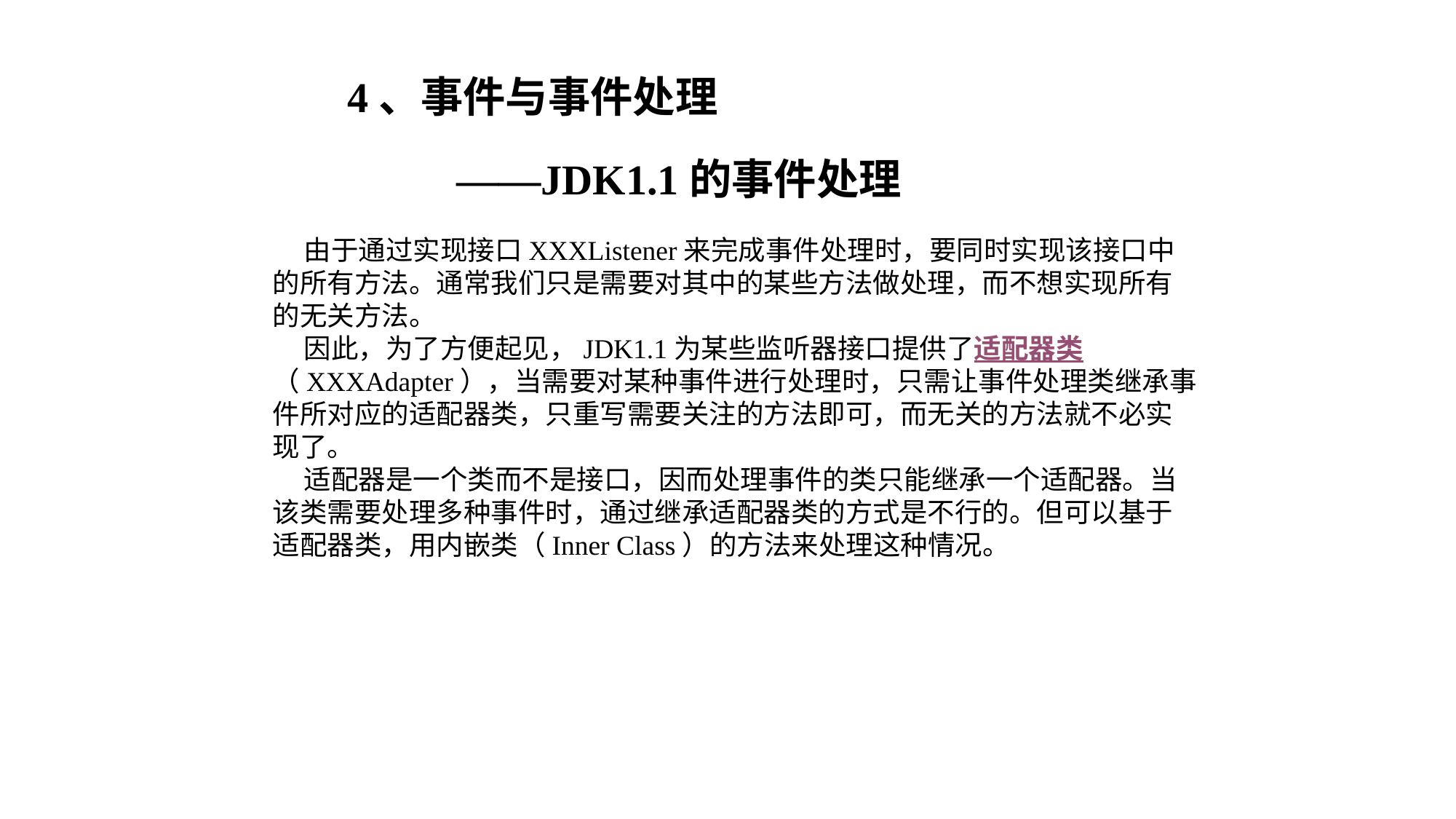

4、事件与事件处理
	——JDK1.1的事件处理
    由于通过实现接口XXXListener来完成事件处理时，要同时实现该接口中的所有方法。通常我们只是需要对其中的某些方法做处理，而不想实现所有的无关方法。
    因此，为了方便起见，JDK1.1为某些监听器接口提供了适配器类（XXXAdapter），当需要对某种事件进行处理时，只需让事件处理类继承事件所对应的适配器类，只重写需要关注的方法即可，而无关的方法就不必实现了。
    适配器是一个类而不是接口，因而处理事件的类只能继承一个适配器。当该类需要处理多种事件时，通过继承适配器类的方式是不行的。但可以基于适配器类，用内嵌类（Inner Class）的方法来处理这种情况。